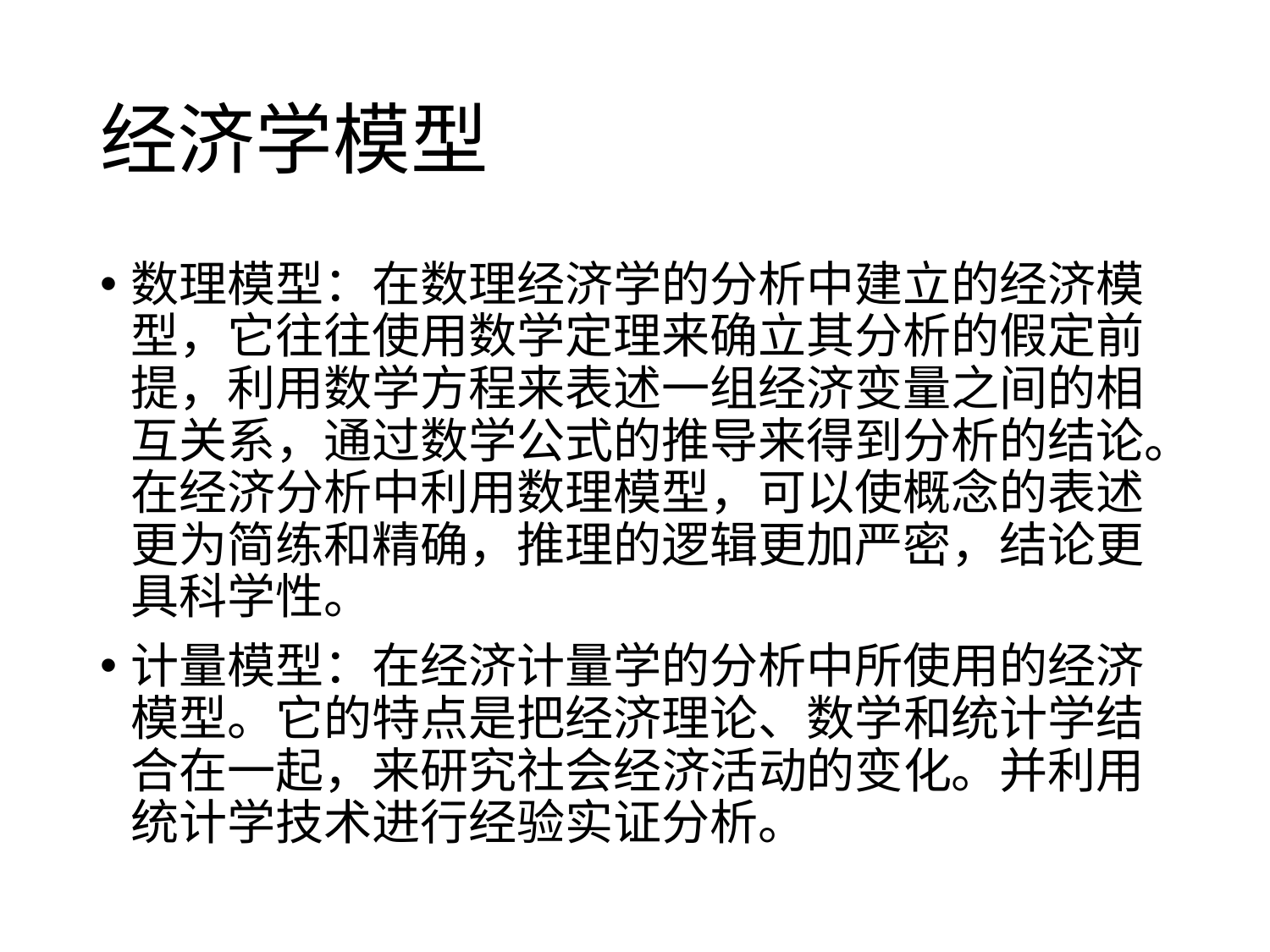

# 经济学模型
数理模型：在数理经济学的分析中建立的经济模型，它往往使用数学定理来确立其分析的假定前提，利用数学方程来表述一组经济变量之间的相互关系，通过数学公式的推导来得到分析的结论。在经济分析中利用数理模型，可以使概念的表述更为简练和精确，推理的逻辑更加严密，结论更具科学性。
计量模型：在经济计量学的分析中所使用的经济模型。它的特点是把经济理论、数学和统计学结合在一起，来研究社会经济活动的变化。并利用统计学技术进行经验实证分析。